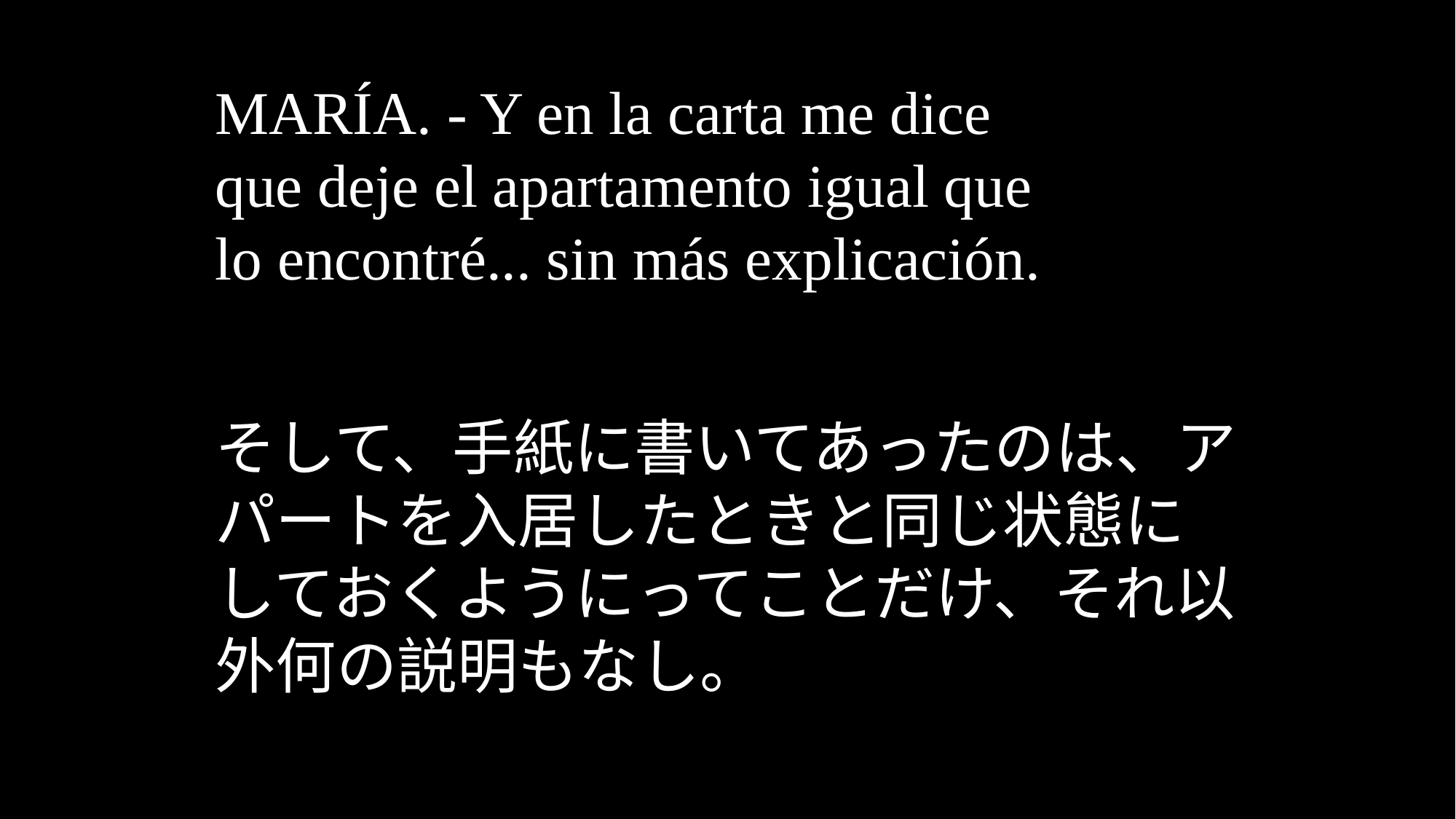

MARÍA. - Y en la carta me dice que deje el apartamento igual que lo encontré... sin más explicación.

そして、手紙に書いてあったのは、アパートを入居したときと同じ状態にしておくようにってことだけ、それ以外何の説明もなし。